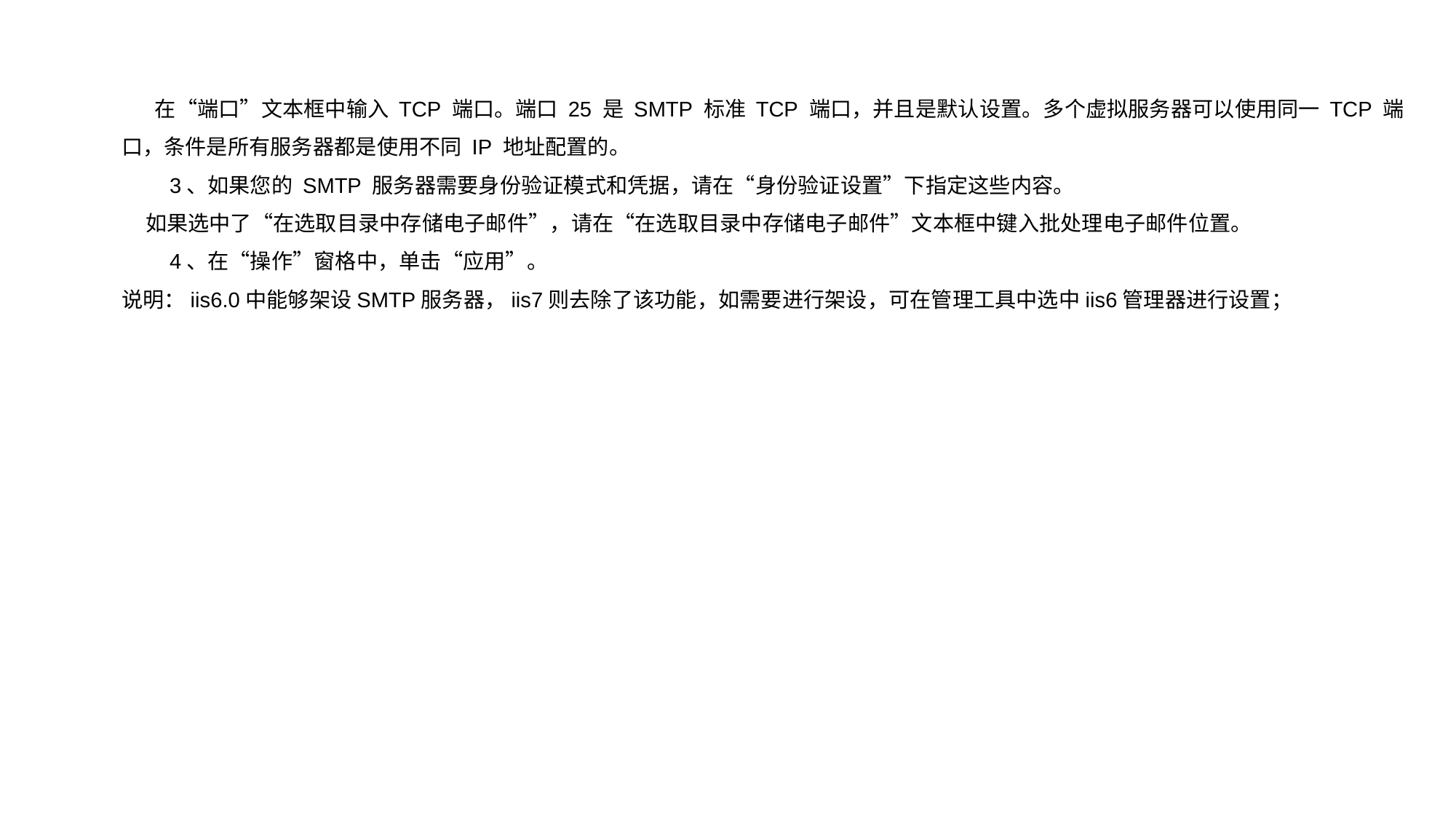

在“端口”文本框中输入 TCP 端口。端口 25 是 SMTP 标准 TCP 端口，并且是默认设置。多个虚拟服务器可以使用同一 TCP 端口，条件是所有服务器都是使用不同 IP 地址配置的。
        3、如果您的 SMTP 服务器需要身份验证模式和凭据，请在“身份验证设置”下指定这些内容。
    如果选中了“在选取目录中存储电子邮件”，请在“在选取目录中存储电子邮件”文本框中键入批处理电子邮件位置。
        4、在“操作”窗格中，单击“应用”。
说明：iis6.0中能够架设SMTP服务器，iis7则去除了该功能，如需要进行架设，可在管理工具中选中iis6管理器进行设置；